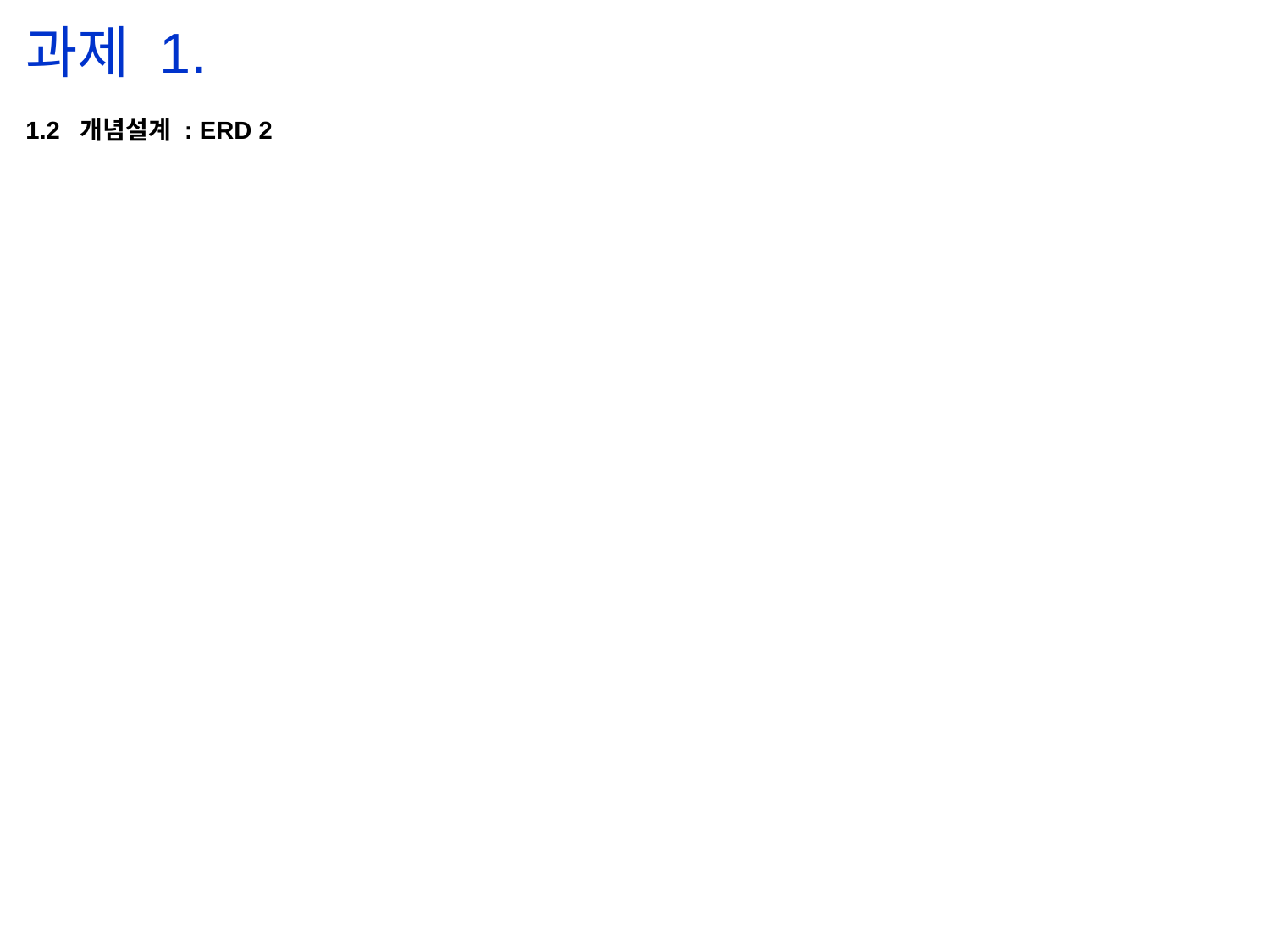

과제 1.

1.2  개념설계 : ERD 2